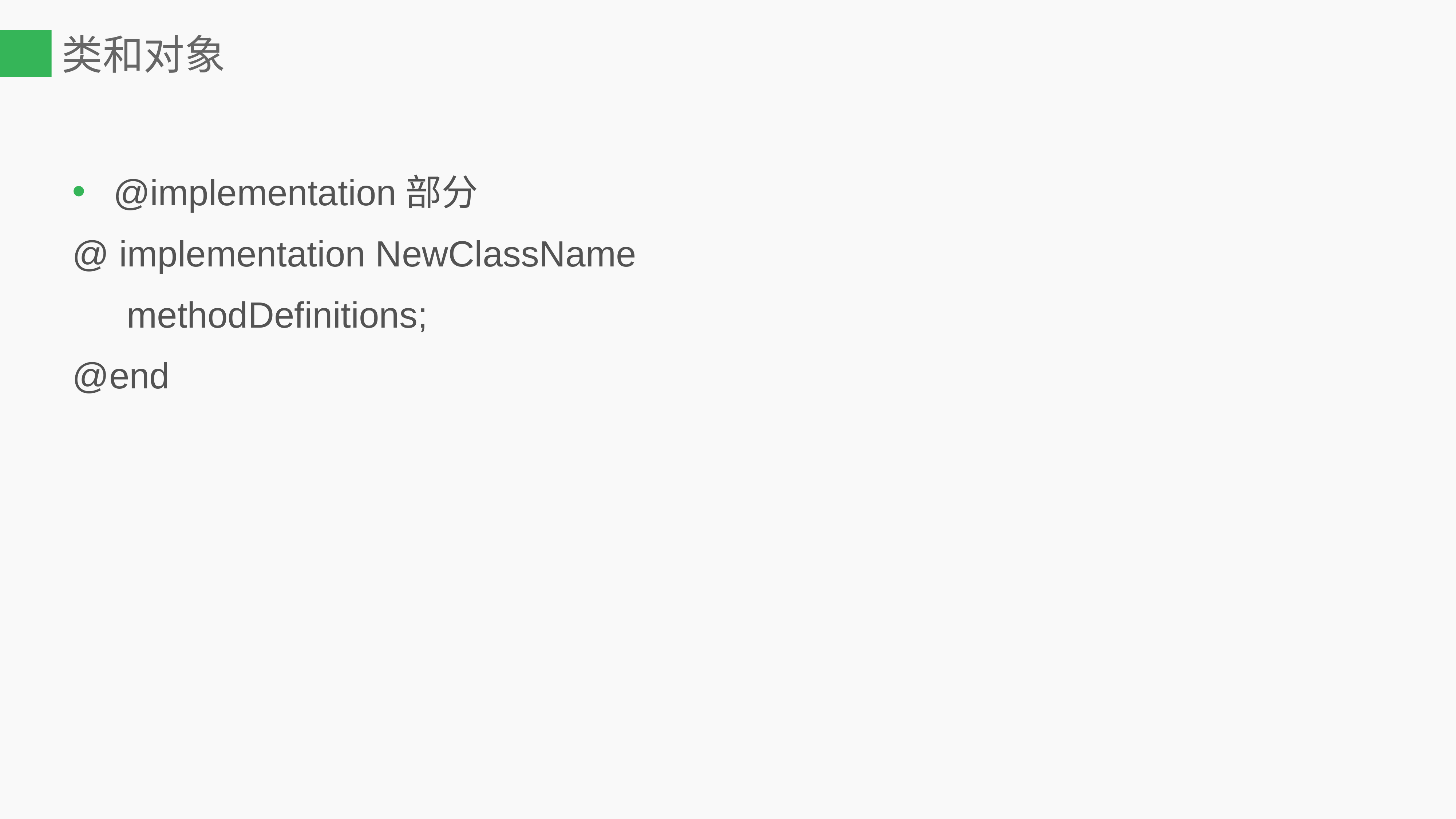

# 类和对象
@implementation部分
@ implementation NewClassName
	methodDefinitions;
@end